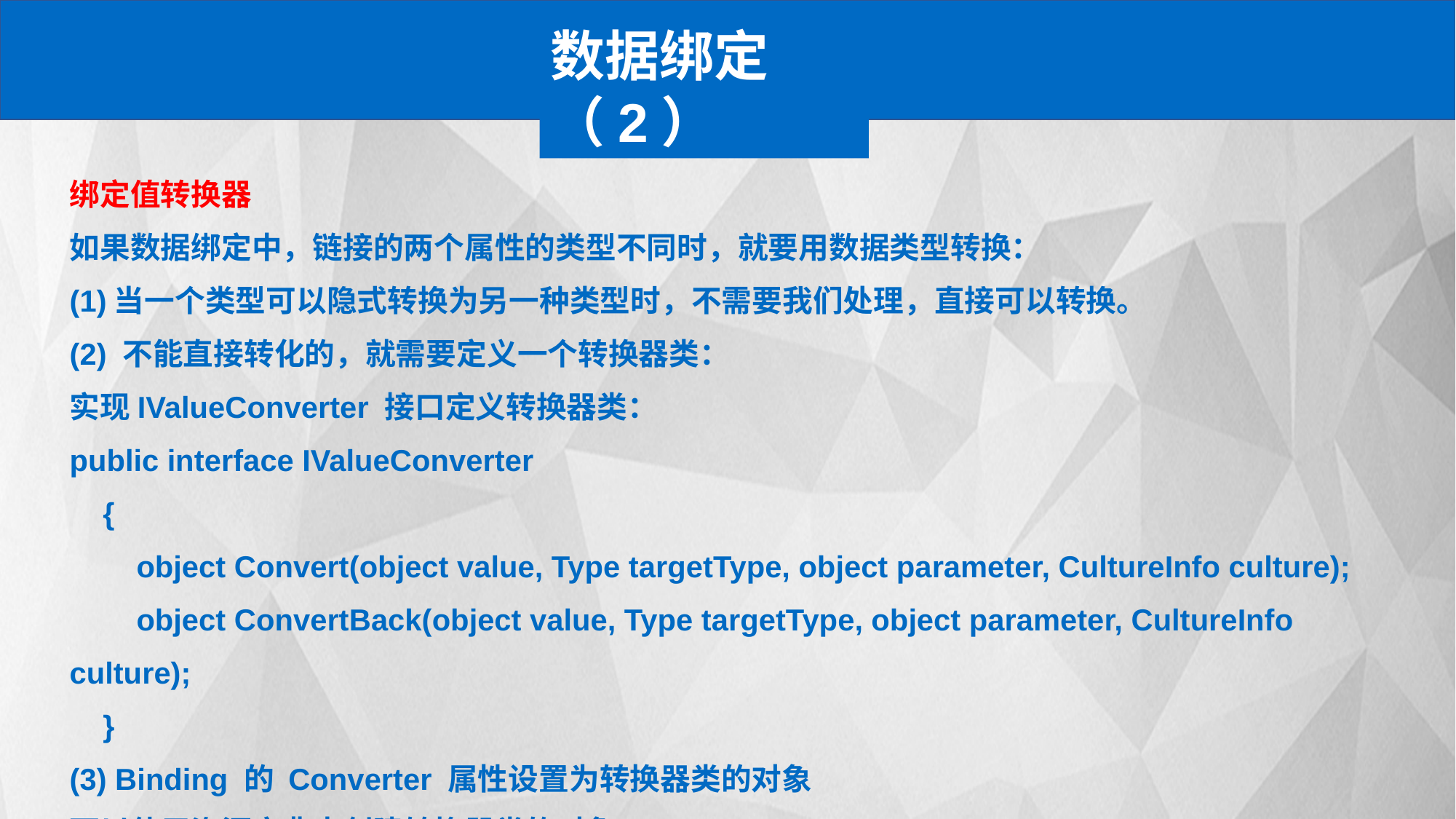

数据绑定（2）
绑定值转换器
如果数据绑定中，链接的两个属性的类型不同时，就要用数据类型转换：
(1)当一个类型可以隐式转换为另一种类型时，不需要我们处理，直接可以转换。
(2) 不能直接转化的，就需要定义一个转换器类：
实现IValueConverter 接口定义转换器类：
public interface IValueConverter
    {
        object Convert(object value, Type targetType, object parameter, CultureInfo culture);
        object ConvertBack(object value, Type targetType, object parameter, CultureInfo culture);
    }
(3) Binding 的 Converter 属性设置为转换器类的对象
可以使用资源字典来创建转换器类的对象